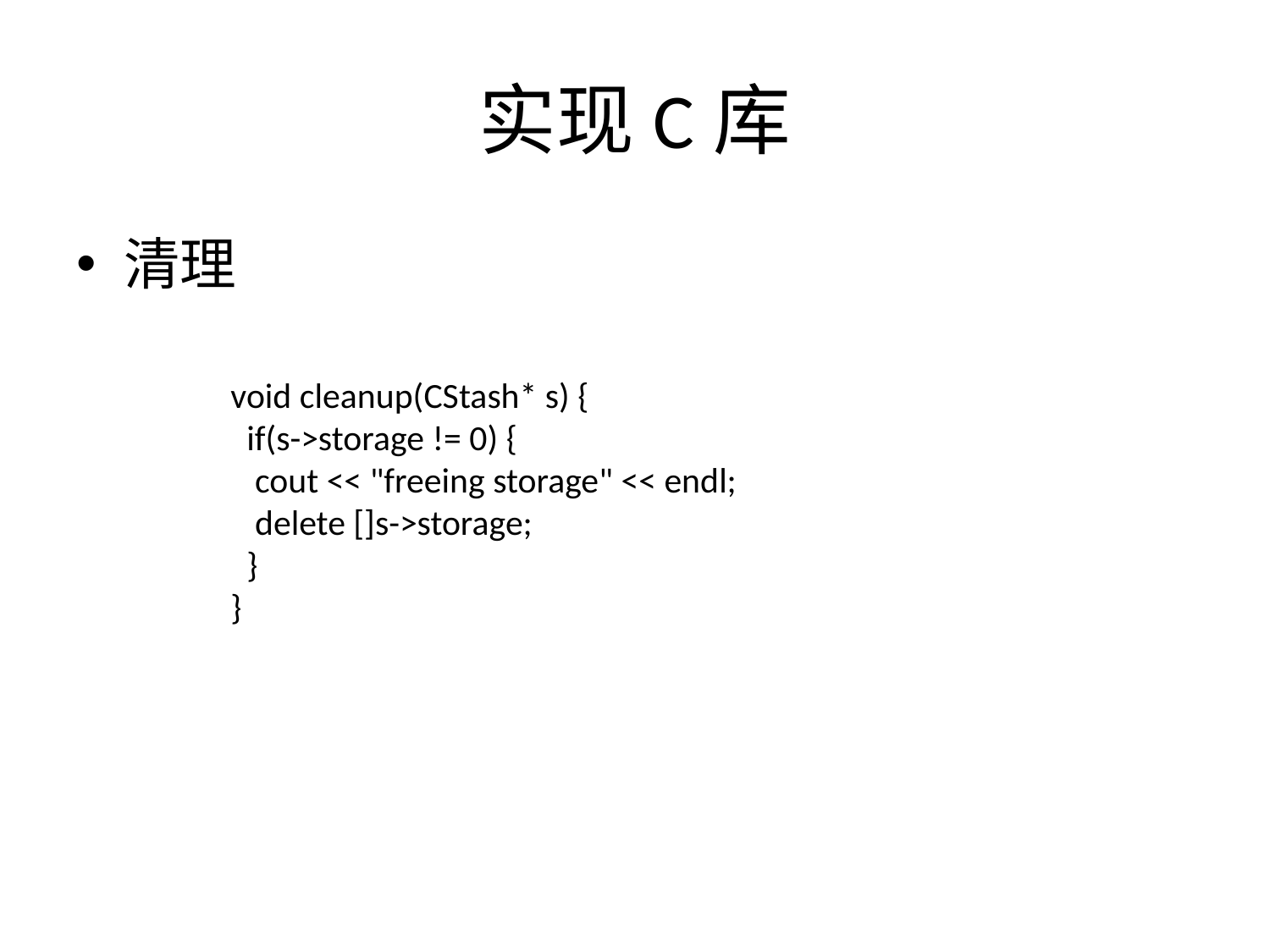

# 实现C库
清理
void cleanup(CStash* s) {
  if(s->storage != 0) {
   cout << "freeing storage" << endl;
   delete []s->storage;
  }
}